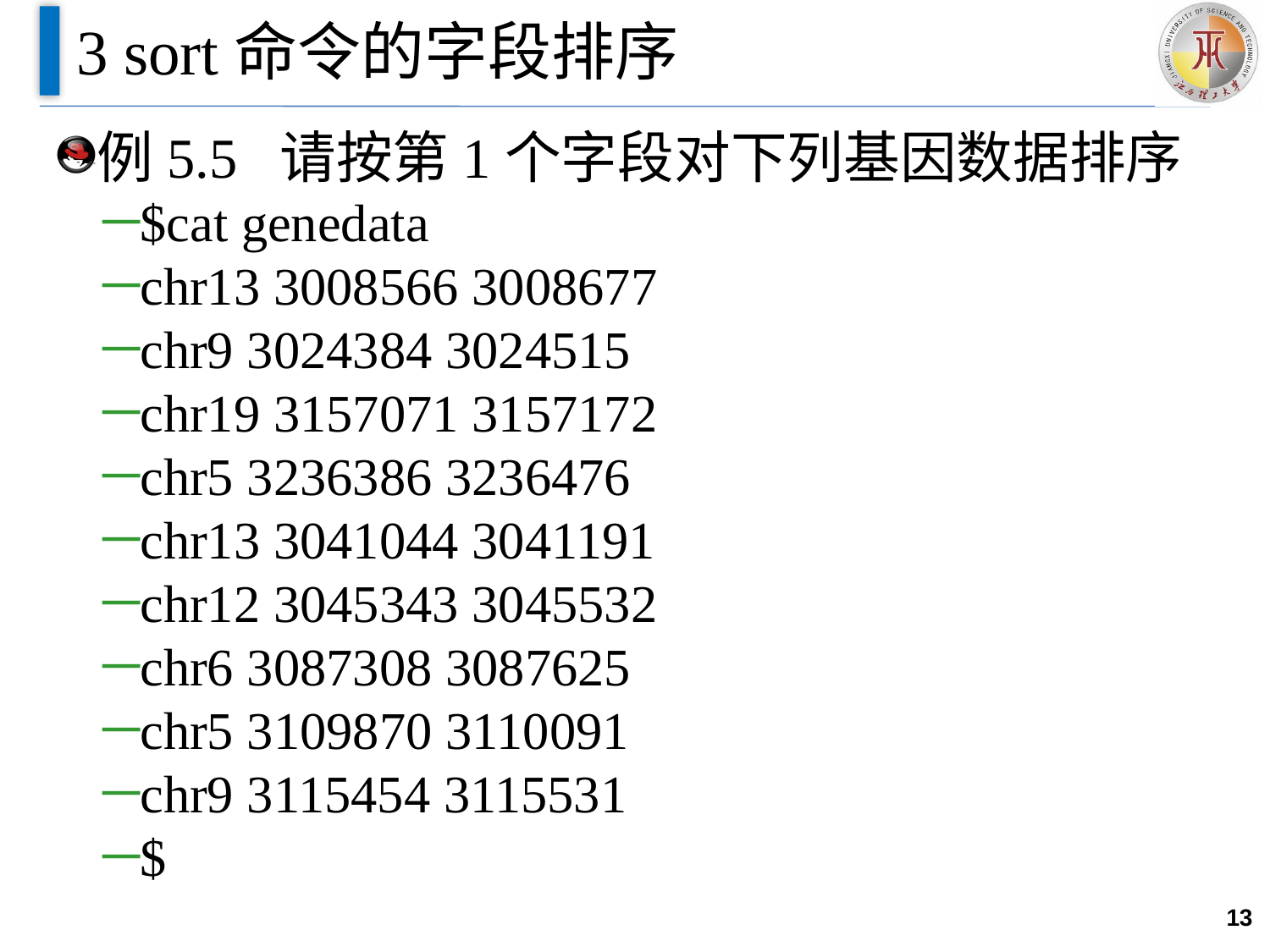

# 3 sort命令的字段排序
例5.5  请按第1个字段对下列基因数据排序
$cat genedata
chr13 3008566 3008677
chr9 3024384 3024515
chr19 3157071 3157172
chr5 3236386 3236476
chr13 3041044 3041191
chr12 3045343 3045532
chr6 3087308 3087625
chr5 3109870 3110091
chr9 3115454 3115531
$

13